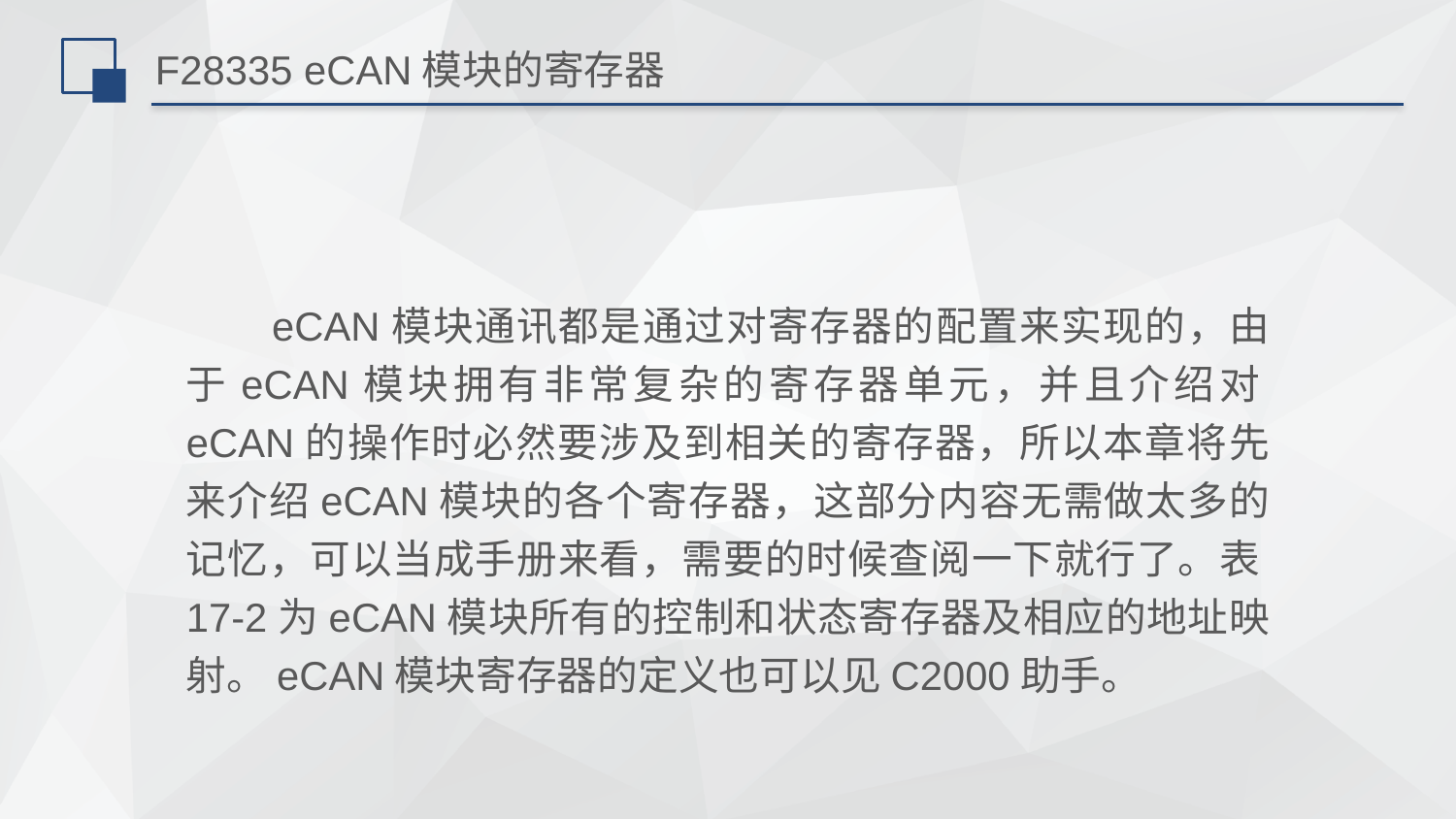

# F28335 eCAN模块的寄存器
eCAN模块通讯都是通过对寄存器的配置来实现的，由于eCAN模块拥有非常复杂的寄存器单元，并且介绍对eCAN的操作时必然要涉及到相关的寄存器，所以本章将先来介绍eCAN模块的各个寄存器，这部分内容无需做太多的记忆，可以当成手册来看，需要的时候查阅一下就行了。表17-2为eCAN模块所有的控制和状态寄存器及相应的地址映射。eCAN模块寄存器的定义也可以见C2000助手。